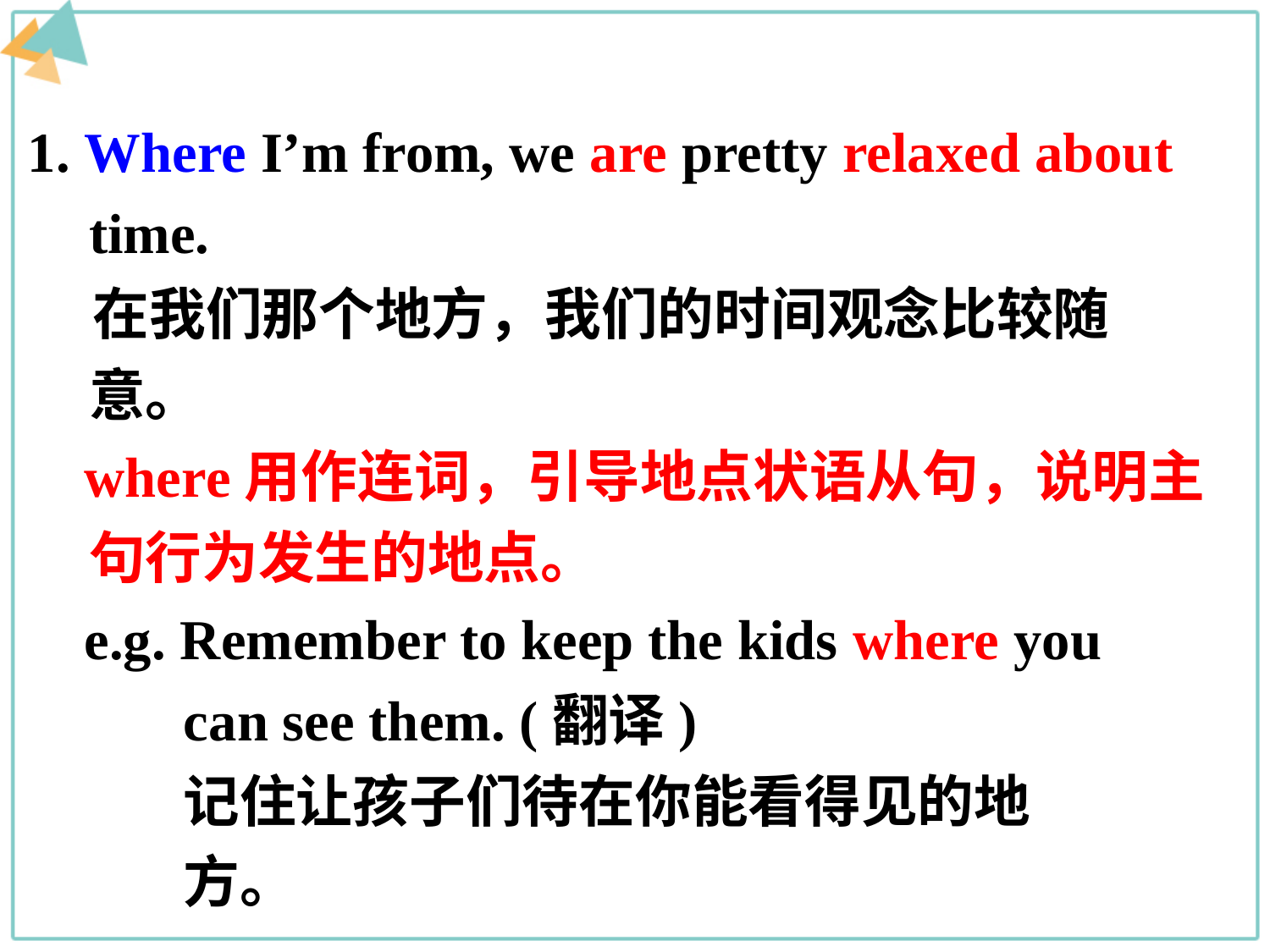

1. Where I’m from, we are pretty relaxed about time.
    在我们那个地方，我们的时间观念比较随意。
    where用作连词，引导地点状语从句，说明主句行为发生的地点。
    e.g. Remember to keep the kids where you
           can see them. (翻译)
           记住让孩子们待在你能看得见的地
           方。